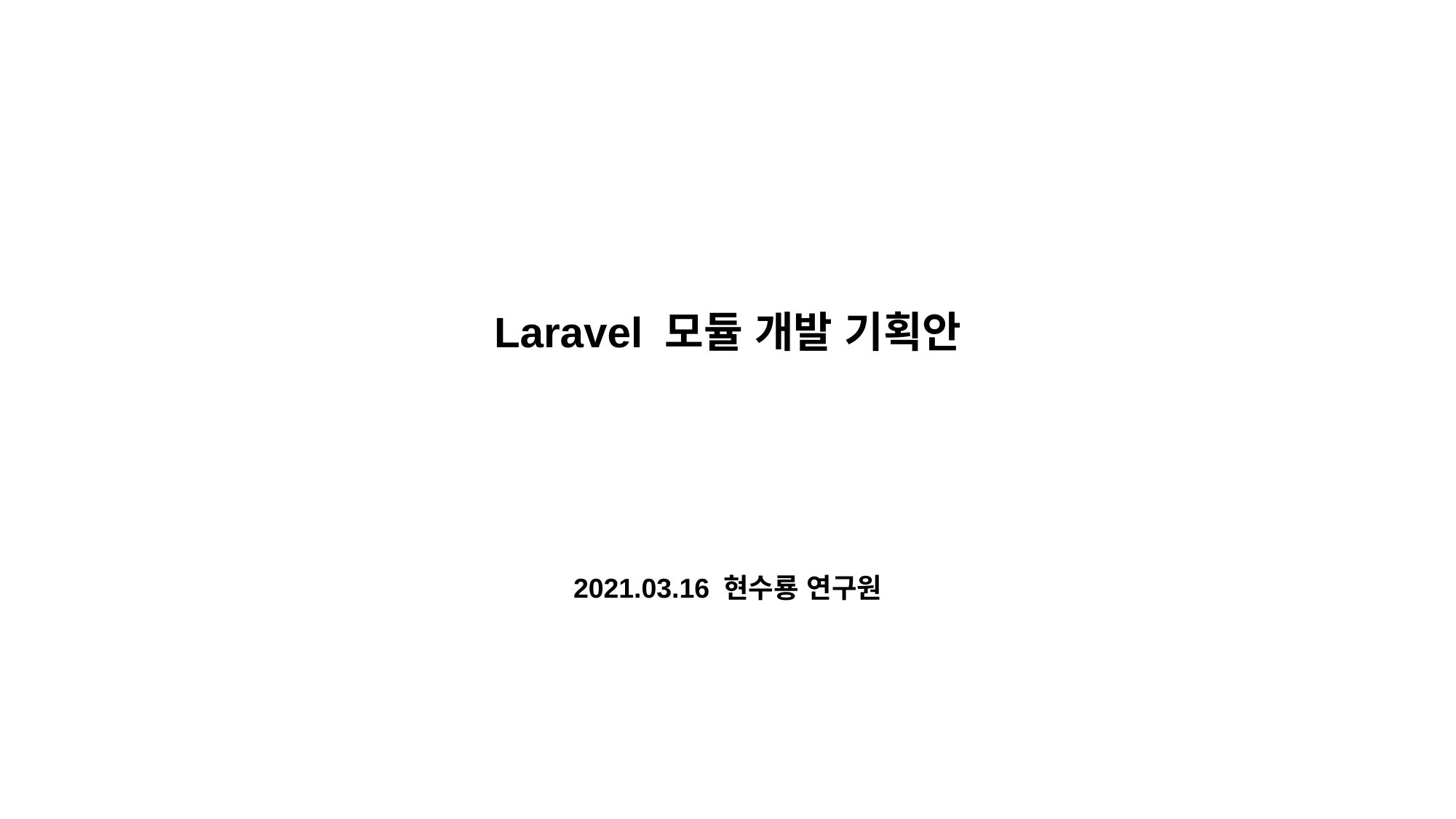

Laravel 모듈 개발 기획안
2021.03.16 현수룡 연구원